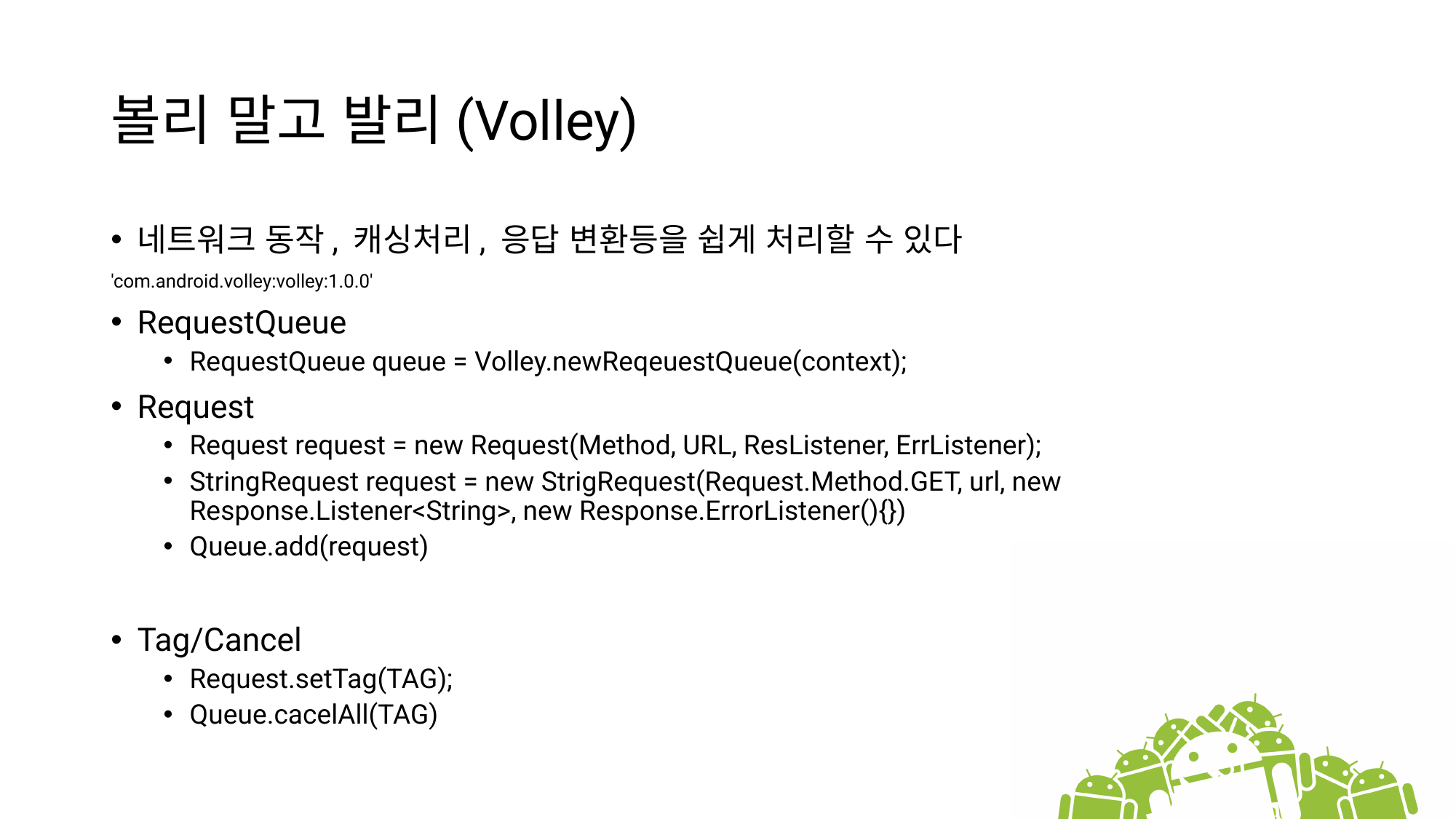

# 볼리 말고 발리(Volley)
네트워크 동작, 캐싱처리, 응답 변환등을 쉽게 처리할 수 있다
'com.android.volley:volley:1.0.0'
RequestQueue
RequestQueue queue = Volley.newReqeuestQueue(context);
Request
Request request = new Request(Method, URL, ResListener, ErrListener);
StringRequest request = new StrigRequest(Request.Method.GET, url, new Response.Listener<String>, new Response.ErrorListener(){})
Queue.add(request)

Tag/Cancel
Request.setTag(TAG);
Queue.cacelAll(TAG)